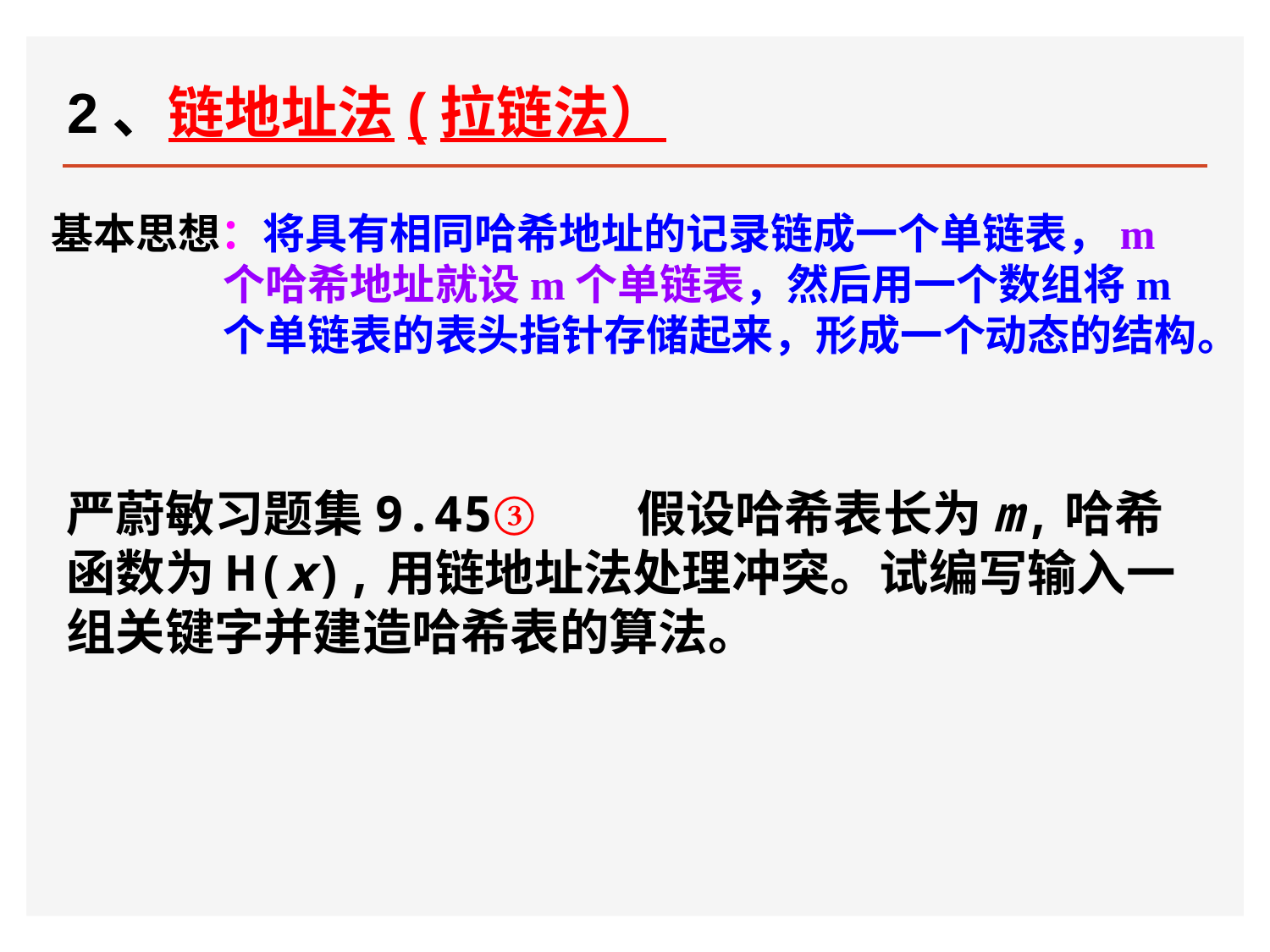

# 2、链地址法(拉链法）
基本思想：将具有相同哈希地址的记录链成一个单链表，m个哈希地址就设m个单链表，然后用一个数组将m个单链表的表头指针存储起来，形成一个动态的结构。
严蔚敏习题集9.45③   假设哈希表长为m,哈希函数为H(x),用链地址法处理冲突。试编写输入一组关键字并建造哈希表的算法。